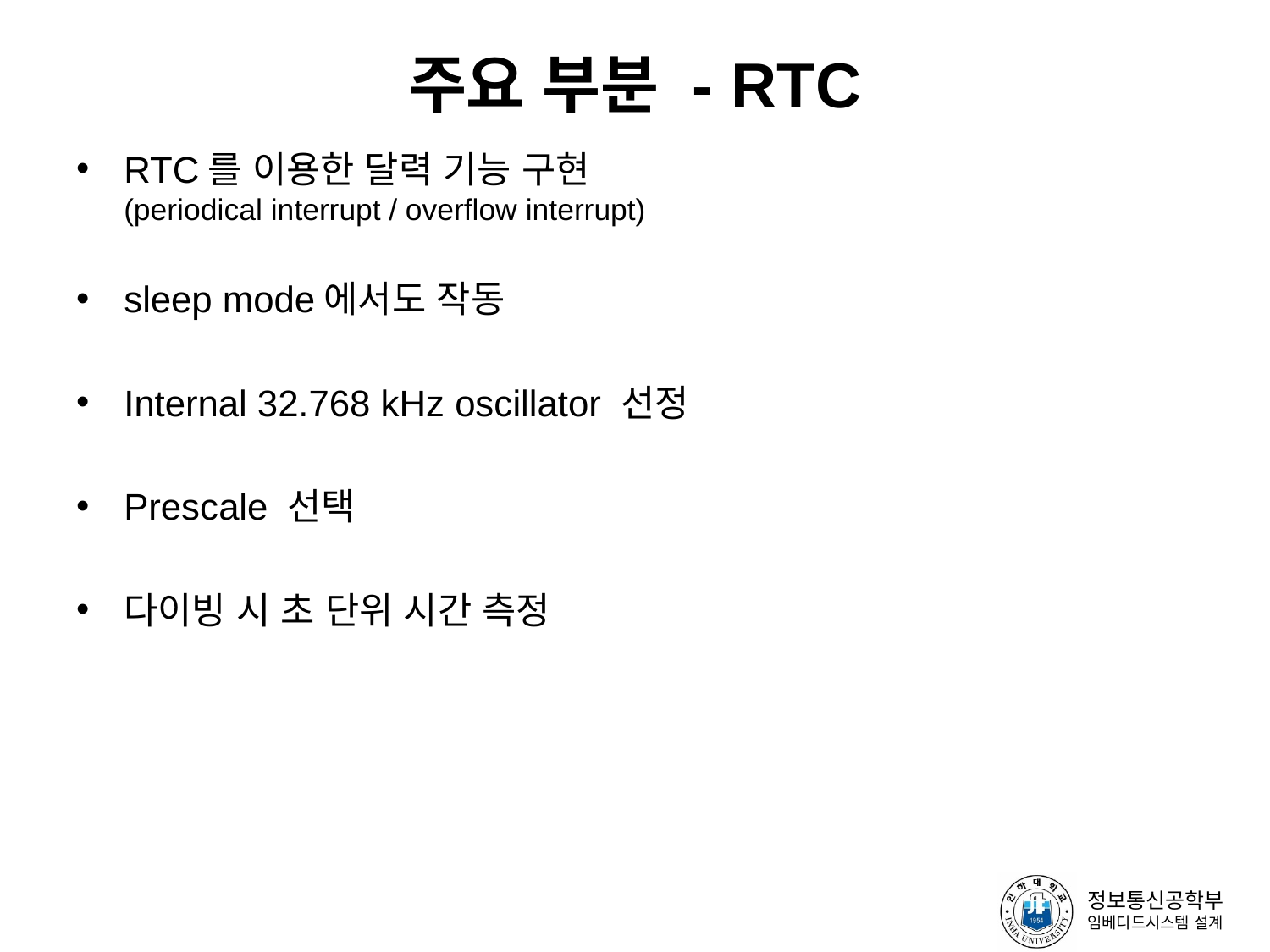

# 주요 부분 - RTC
RTC를 이용한 달력 기능 구현
(periodical interrupt / overflow interrupt)

sleep mode에서도 작동

Internal 32.768 kHz oscillator 선정

Prescale 선택

다이빙 시 초 단위 시간 측정